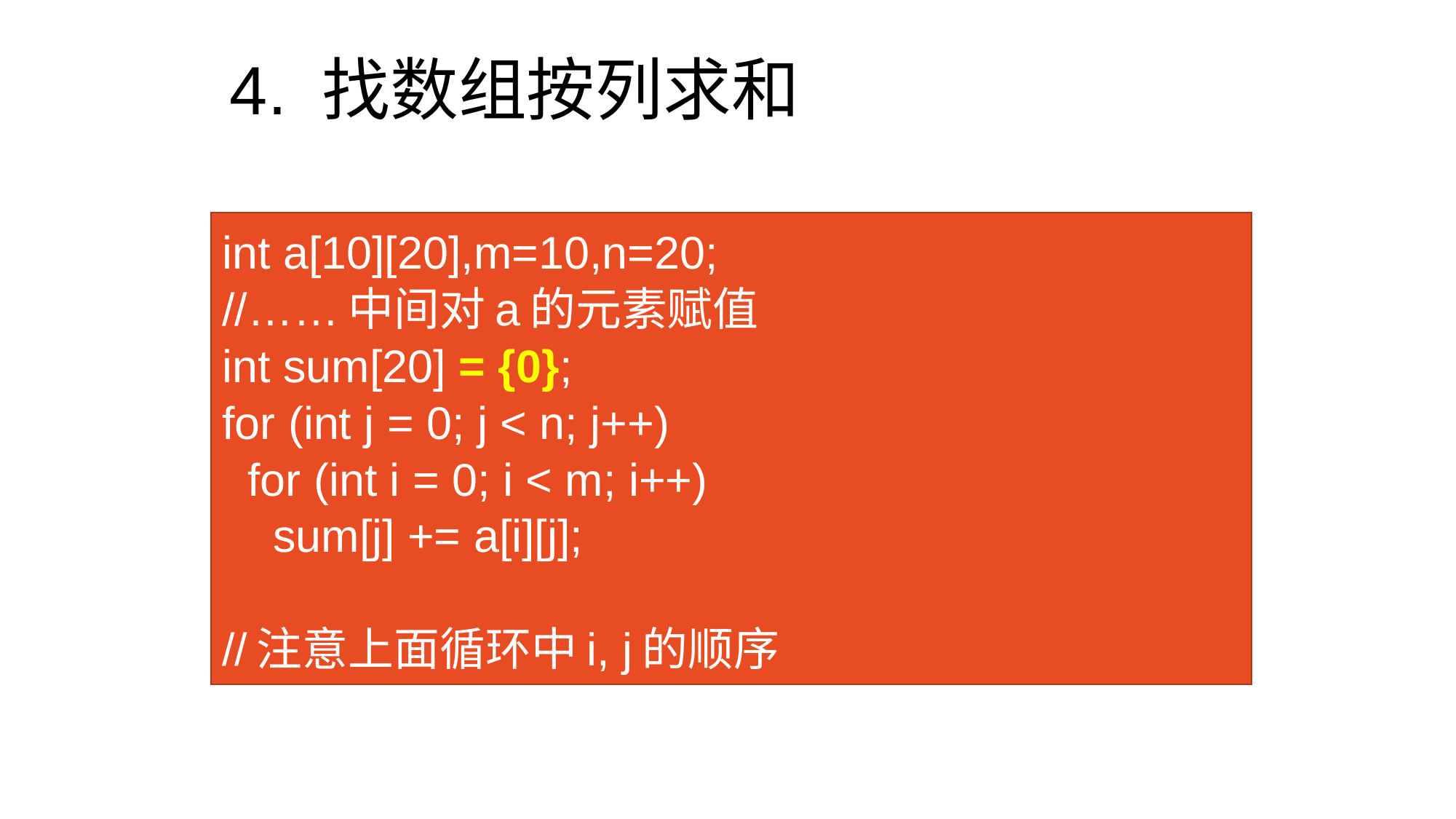

# 4. 找数组按列求和
int a[10][20],m=10,n=20;
//……中间对a的元素赋值
int sum[20] = {0};
for (int j = 0; j < n; j++)
  for (int i = 0; i < m; i++)
    sum[j] += a[i][j];

//注意上面循环中i, j的顺序